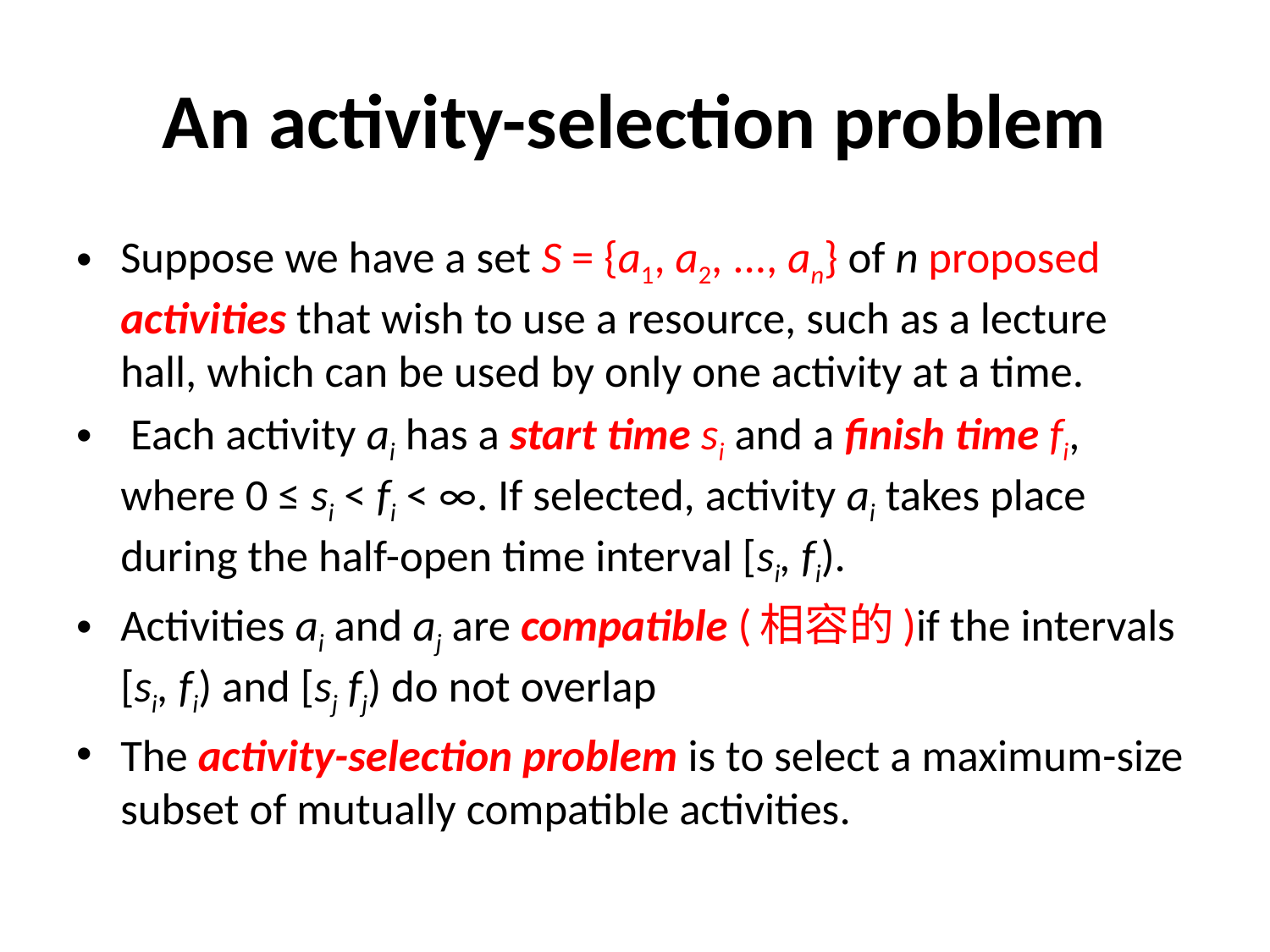

# An activity-selection problem
Suppose we have a set S = {a1, a2, ..., an} of n proposed activities that wish to use a resource, such as a lecture hall, which can be used by only one activity at a time.
 Each activity ai has a start time si and a finish time fi, where 0 ≤ si < fi < ∞. If selected, activity ai takes place during the half-open time interval [si, fi).
Activities ai and aj are compatible (相容的)if the intervals [si, fi) and [sj fj) do not overlap
The activity-selection problem is to select a maximum-size subset of mutually compatible activities.